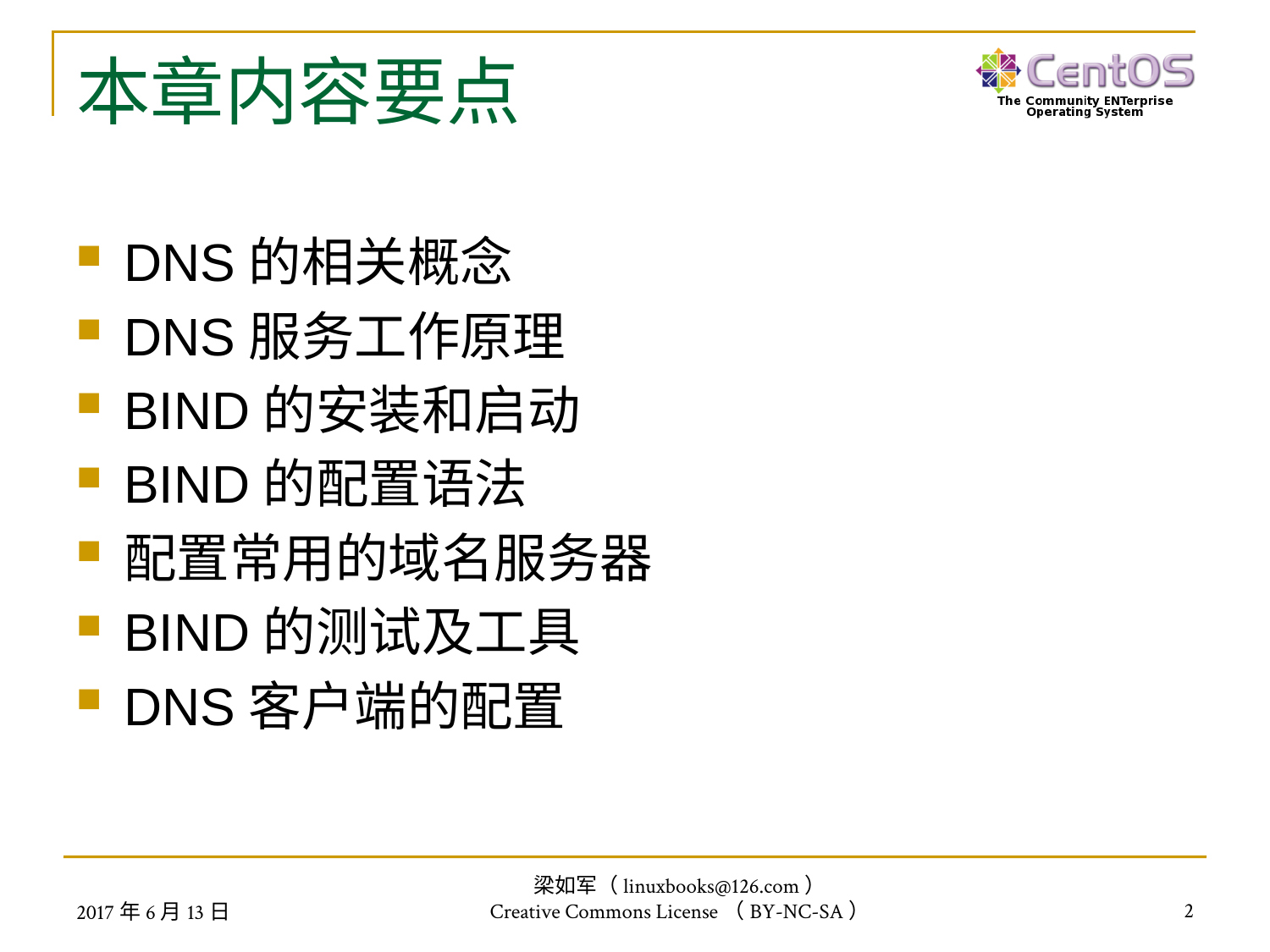

# 本章内容要点
DNS的相关概念
DNS服务工作原理
BIND的安装和启动
BIND的配置语法
配置常用的域名服务器
BIND的测试及工具
DNS客户端的配置

梁如军（linuxbooks@126.com）
Creative Commons License（BY-NC-SA）
2017年6月13日
2